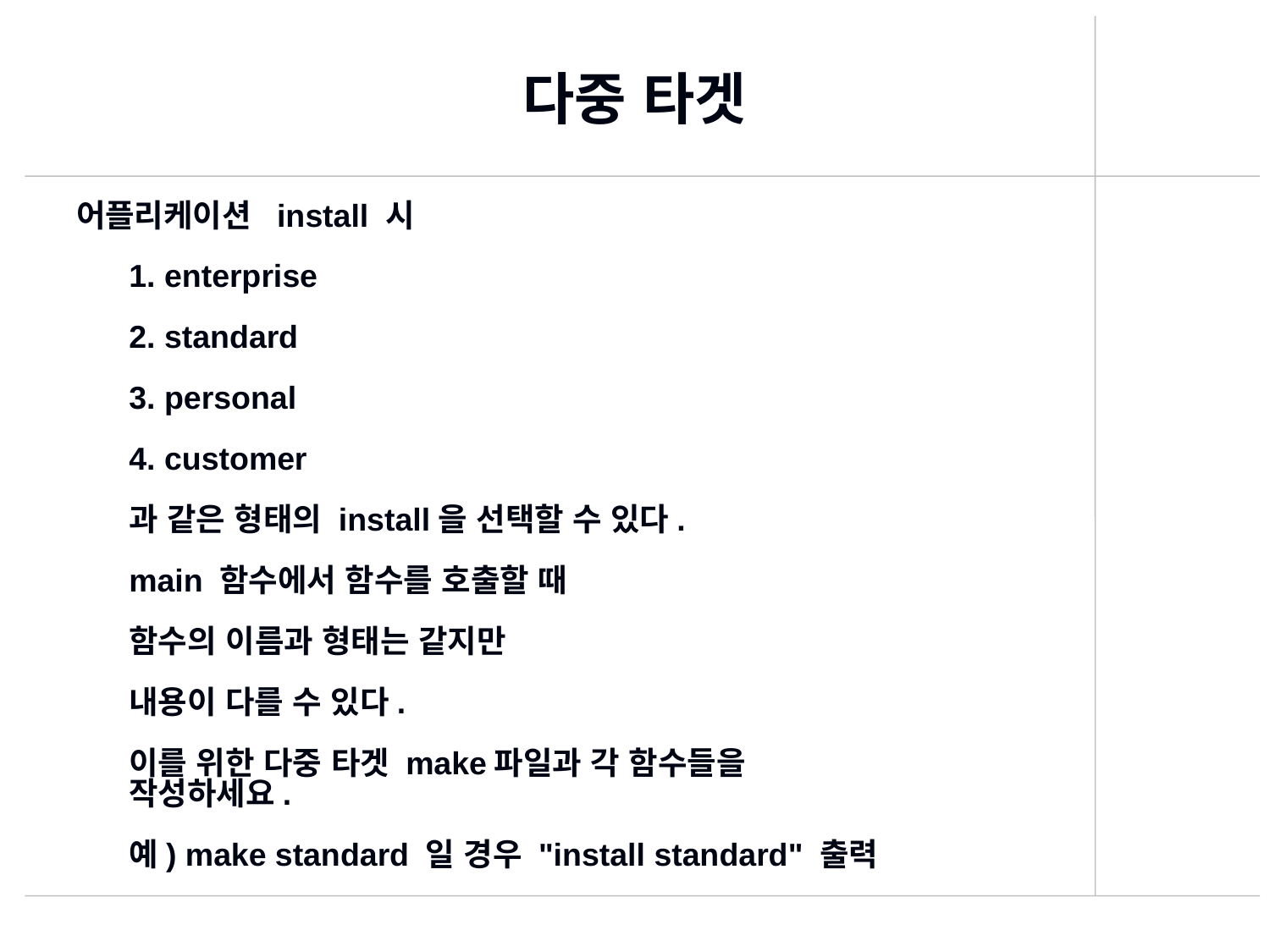

# 다중 타겟
어플리케이션  install 시
1. enterprise
2. standard
3. personal
4. customer
과 같은 형태의 install을 선택할 수 있다.
main 함수에서 함수를 호출할 때
함수의 이름과 형태는 같지만
내용이 다를 수 있다.
이를 위한 다중 타겟 make파일과 각 함수들을
작성하세요.
예) make standard 일 경우 "install standard" 출력
481